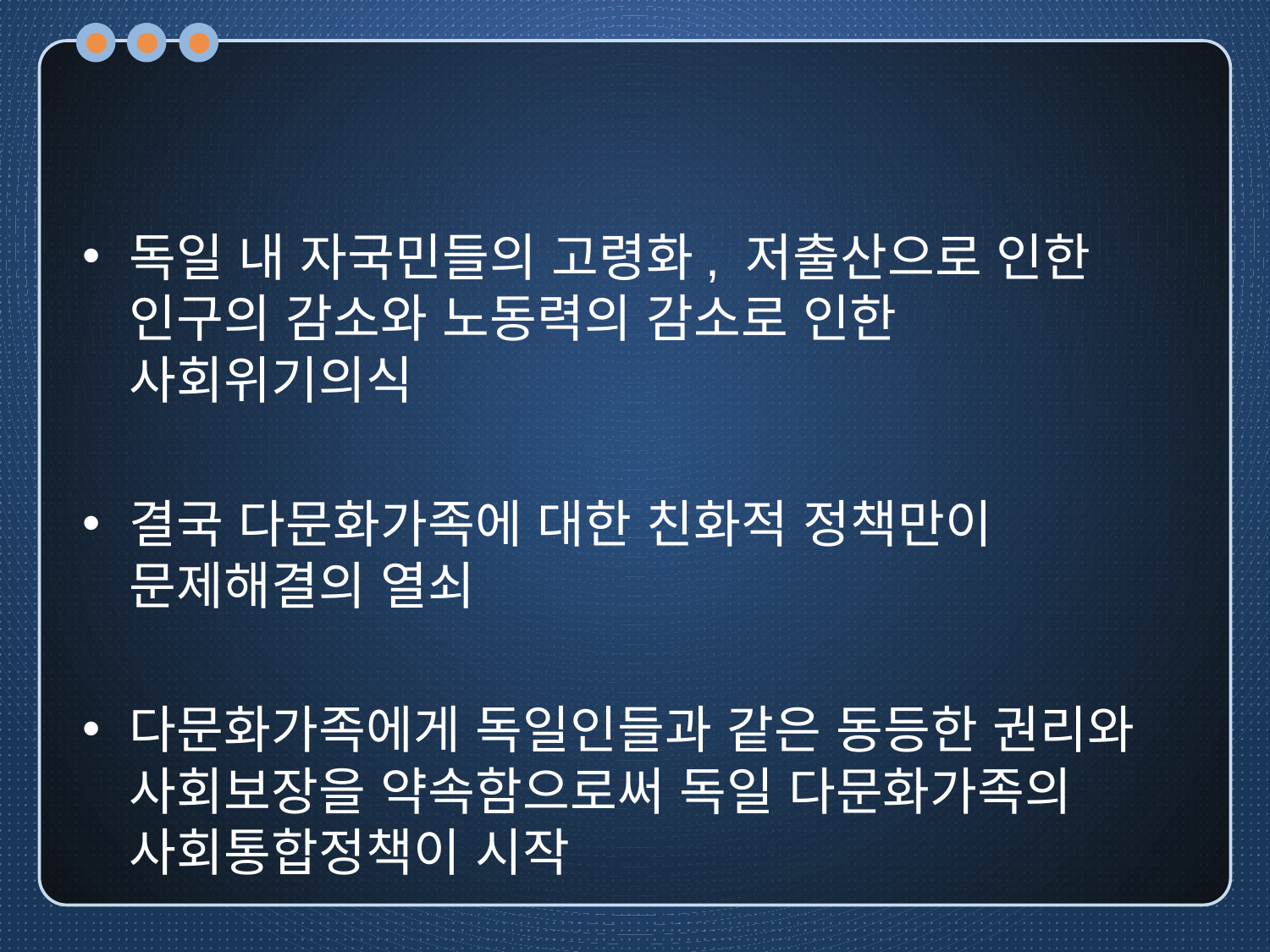

#
독일 내 자국민들의 고령화, 저출산으로 인한 인구의 감소와 노동력의 감소로 인한 사회위기의식

결국 다문화가족에 대한 친화적 정책만이 문제해결의 열쇠

다문화가족에게 독일인들과 같은 동등한 권리와 사회보장을 약속함으로써 독일 다문화가족의 사회통합정책이 시작